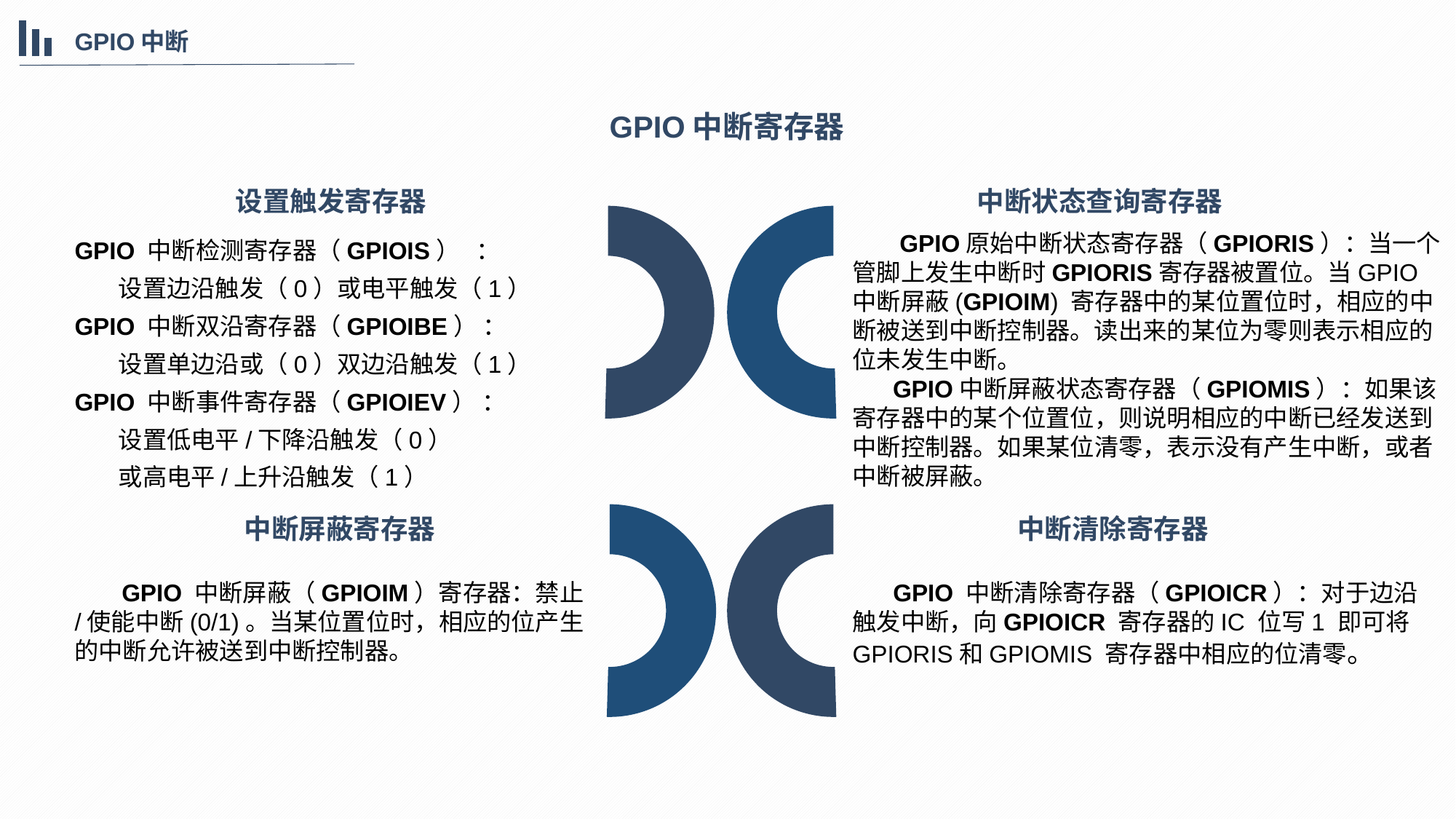

GPIO中断

GPIO中断寄存器

设置触发寄存器
中断状态查询寄存器

GPIO 中断检测寄存器（GPIOIS）   ：
       设置边沿触发（0）或电平触发（1）
GPIO 中断双沿寄存器（GPIOIBE） ：
       设置单边沿或（0）双边沿触发（1）
GPIO 中断事件寄存器（GPIOIEV） ：
       设置低电平/下降沿触发（0）
       或高电平/上升沿触发（1）
       GPIO原始中断状态寄存器（GPIORIS）：当一个管脚上发生中断时GPIORIS寄存器被置位。当GPIO 中断屏蔽(GPIOIM) 寄存器中的某位置位时，相应的中断被送到中断控制器。读出来的某位为零则表示相应的位未发生中断。
      GPIO中断屏蔽状态寄存器（GPIOMIS）：如果该寄存器中的某个位置位，则说明相应的中断已经发送到中断控制器。如果某位清零，表示没有产生中断，或者中断被屏蔽。

中断屏蔽寄存器
中断清除寄存器
       GPIO 中断屏蔽（GPIOIM）寄存器：禁止/使能中断(0/1)。当某位置位时，相应的位产生的中断允许被送到中断控制器。
      GPIO 中断清除寄存器（GPIOICR）：对于边沿触发中断，向GPIOICR 寄存器的IC 位写1 即可将GPIORIS和GPIOMIS 寄存器中相应的位清零。